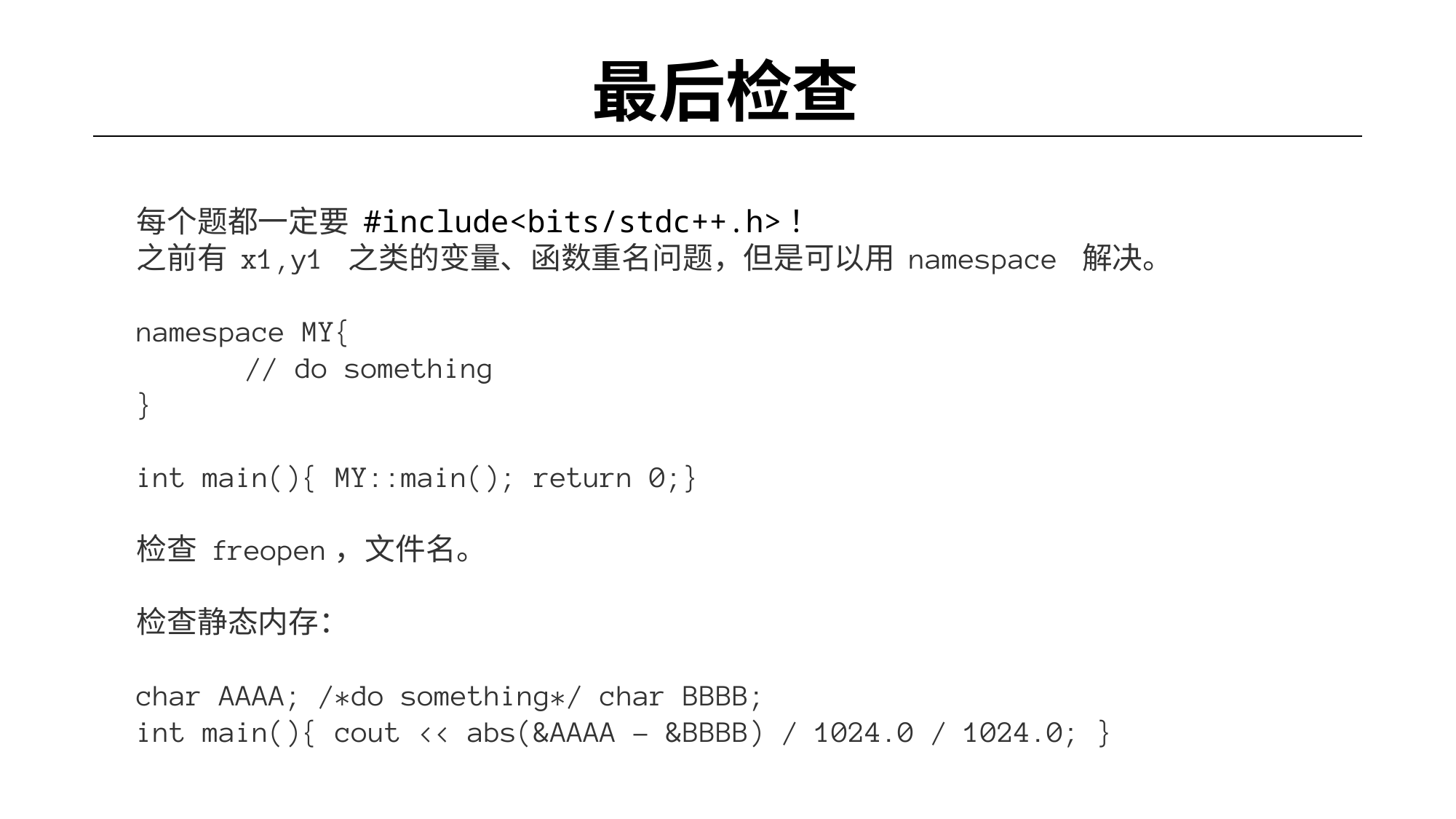

# 最后检查
每个题都一定要 #include<bits/stdc++.h>！
之前有 x1,y1 之类的变量、函数重名问题，但是可以用 namespace 解决。

namespace MY{
	// do something
}

int main(){ MY::main(); return 0;}

检查 freopen，文件名。

检查静态内存：

char AAAA; /*do something*/ char BBBB;
int main(){ cout << abs(&AAAA - &BBBB) / 1024.0 / 1024.0; }